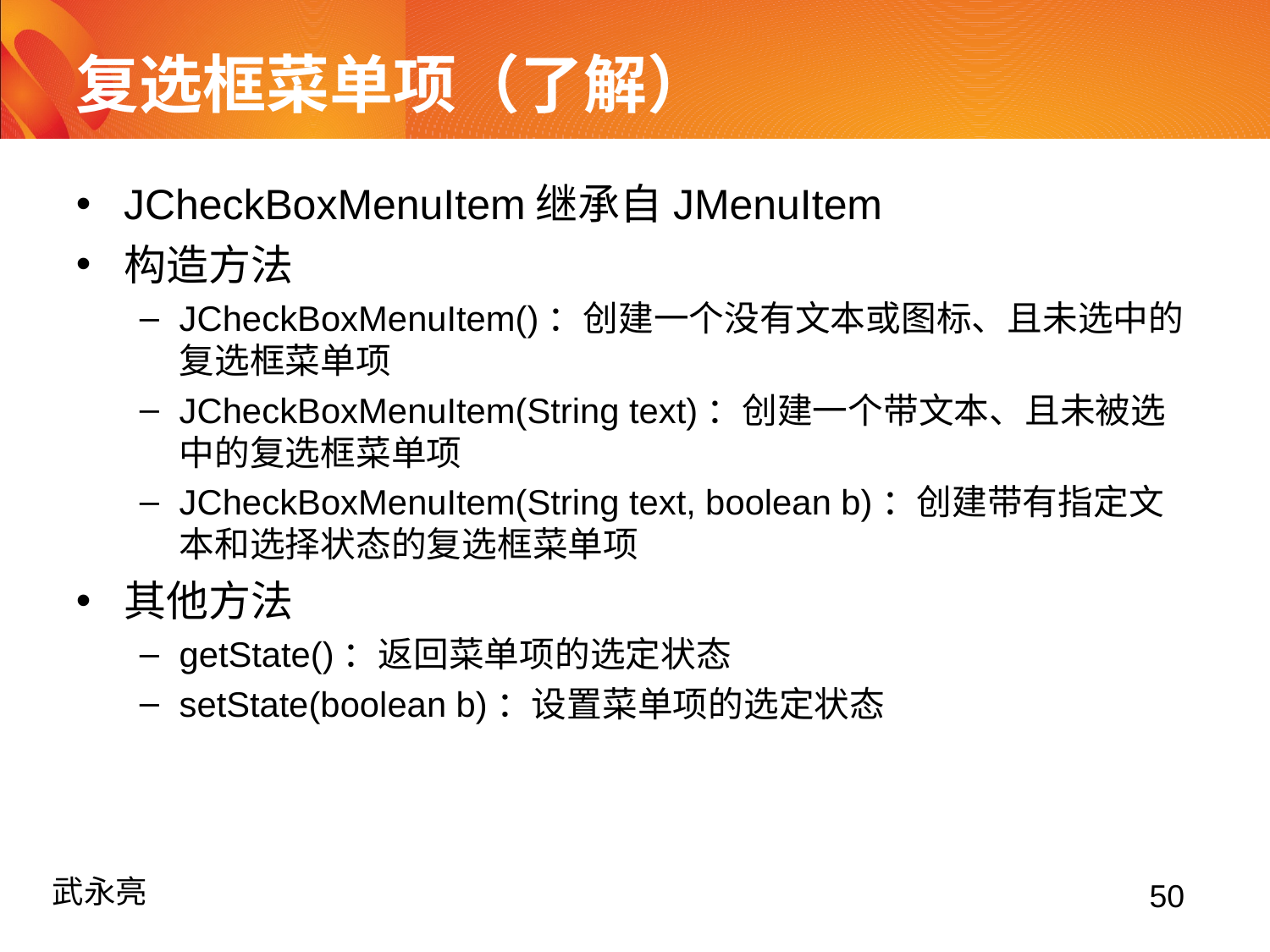

# 复选框菜单项（了解）
JCheckBoxMenuItem继承自JMenuItem
构造方法
JCheckBoxMenuItem()：创建一个没有文本或图标、且未选中的复选框菜单项
JCheckBoxMenuItem(String text)：创建一个带文本、且未被选中的复选框菜单项
JCheckBoxMenuItem(String text, boolean b)：创建带有指定文本和选择状态的复选框菜单项
其他方法
getState()：返回菜单项的选定状态
setState(boolean b)：设置菜单项的选定状态